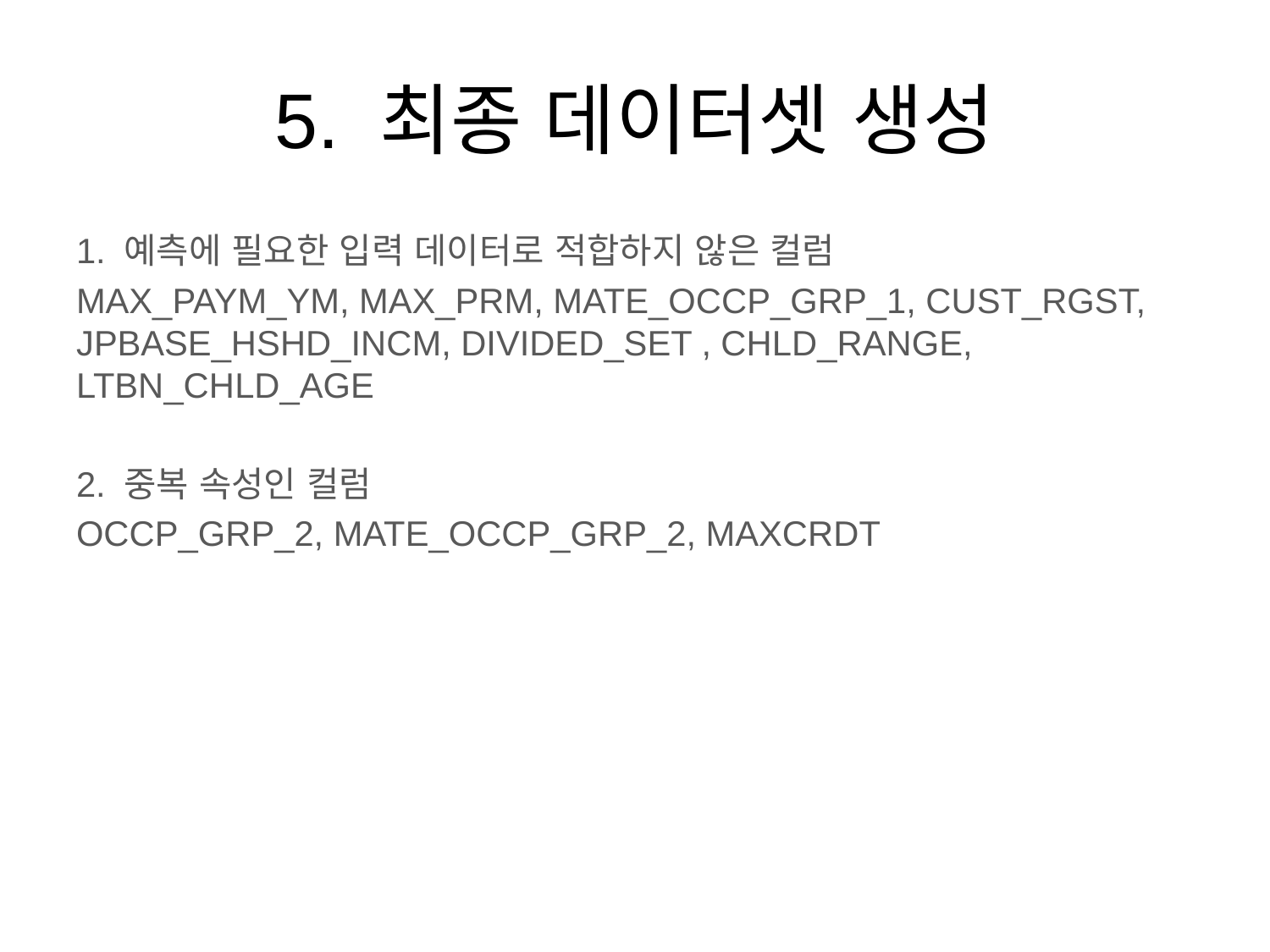

# 5. 최종 데이터셋 생성
1. 예측에 필요한 입력 데이터로 적합하지 않은 컬럼
MAX_PAYM_YM, MAX_PRM, MATE_OCCP_GRP_1, CUST_RGST, JPBASE_HSHD_INCM, DIVIDED_SET , CHLD_RANGE, LTBN_CHLD_AGE

2. 중복 속성인 컬럼
OCCP_GRP_2, MATE_OCCP_GRP_2, MAXCRDT